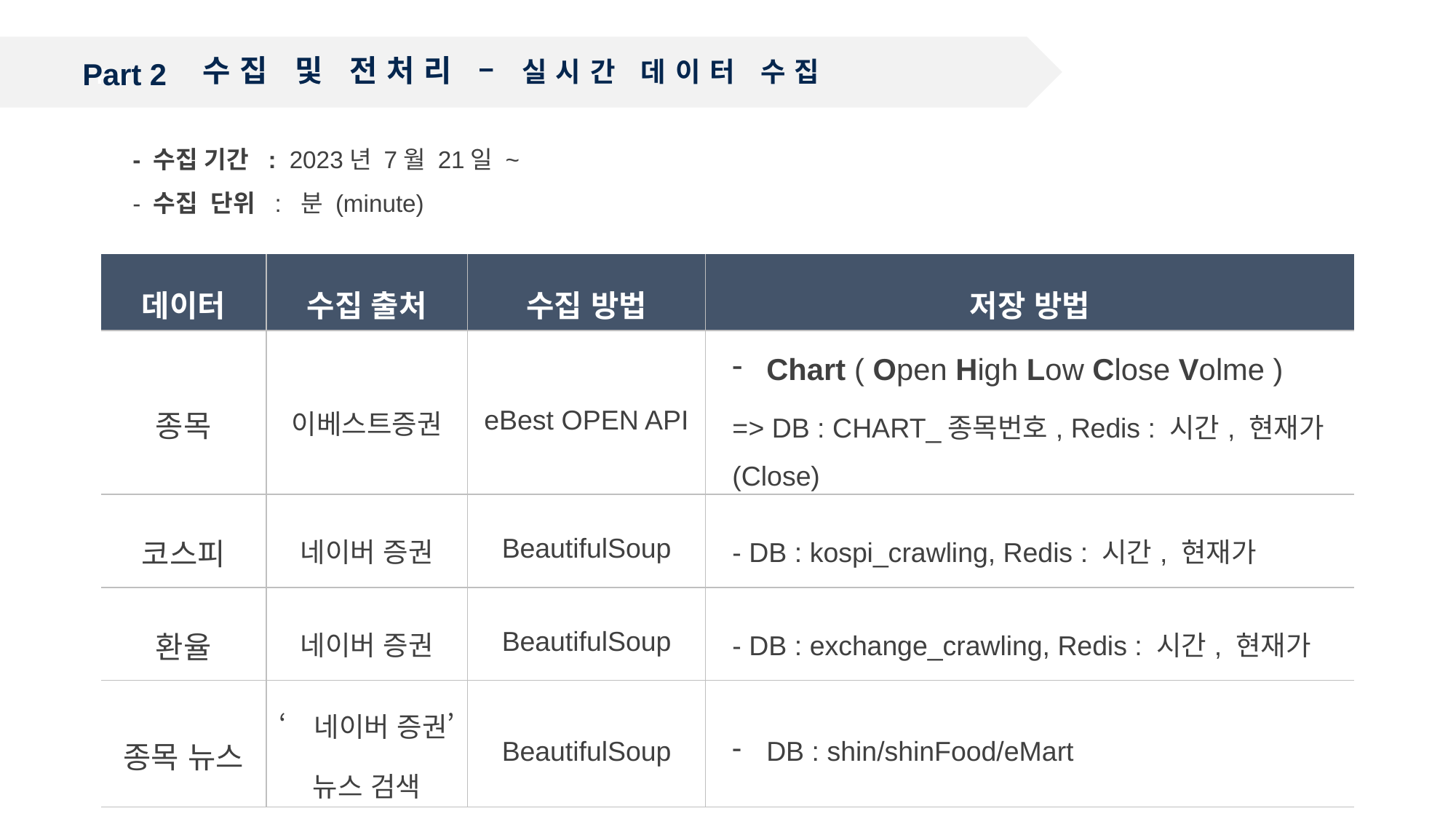

수집 및 전처리 – 실시간 데이터 수집
Part 2
Par
- 수집 기간  :  2023년 7월 21일 ~
- 수집  단위  :  분 (minute)
| 데이터 | 수집 출처 | 수집 방법 | 저장 방법 |
| --- | --- | --- | --- |
| 종목 | 이베스트증권 | eBest OPEN API | Chart ( Open High Low Close Volme ) => DB : CHART\_종목번호, Redis : 시간, 현재가(Close) |
| 코스피 | 네이버 증권 | BeautifulSoup | - DB : kospi\_crawling, Redis : 시간, 현재가 |
| 환율 | 네이버 증권 | BeautifulSoup | - DB : exchange\_crawling, Redis : 시간, 현재가 |
| 종목 뉴스 | ‘네이버 증권’ 뉴스 검색 | BeautifulSoup | DB : shin/shinFood/eMart |